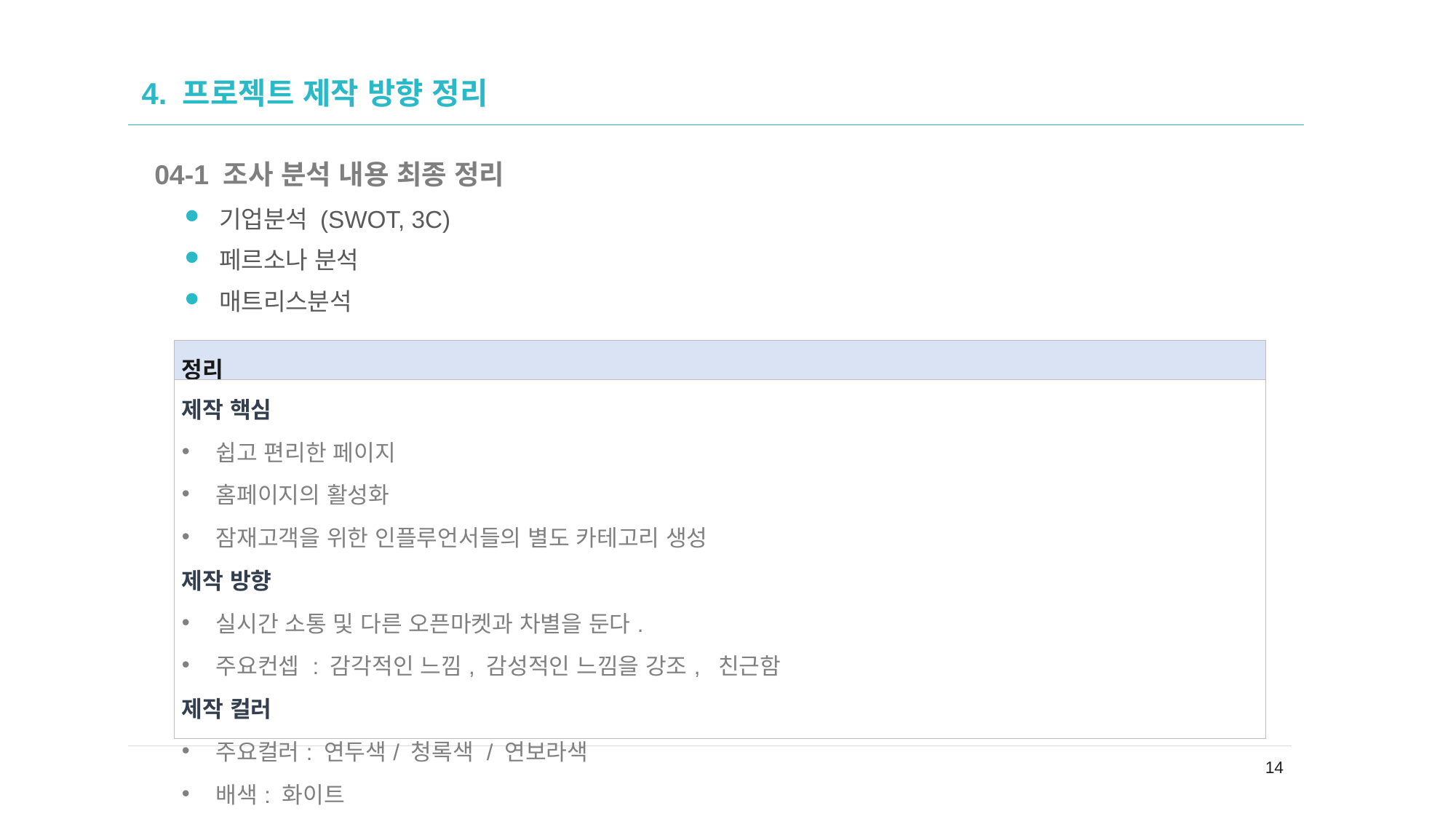

02
# 4. 프로젝트 제작 방향 정리
04-1 조사 분석 내용 최종 정리
기업분석 (SWOT, 3C)
페르소나 분석
매트리스분석
| 정리 |
| --- |
| 제작 핵심 쉽고 편리한 페이지 홈페이지의 활성화 잠재고객을 위한 인플루언서들의 별도 카테고리 생성 제작 방향 실시간 소통 및 다른 오픈마켓과 차별을 둔다. 주요컨셉 : 감각적인 느낌, 감성적인 느낌을 강조, 친근함 제작 컬러 주요컬러: 연두색/ 청록색 / 연보라색 배색: 화이트 |
14